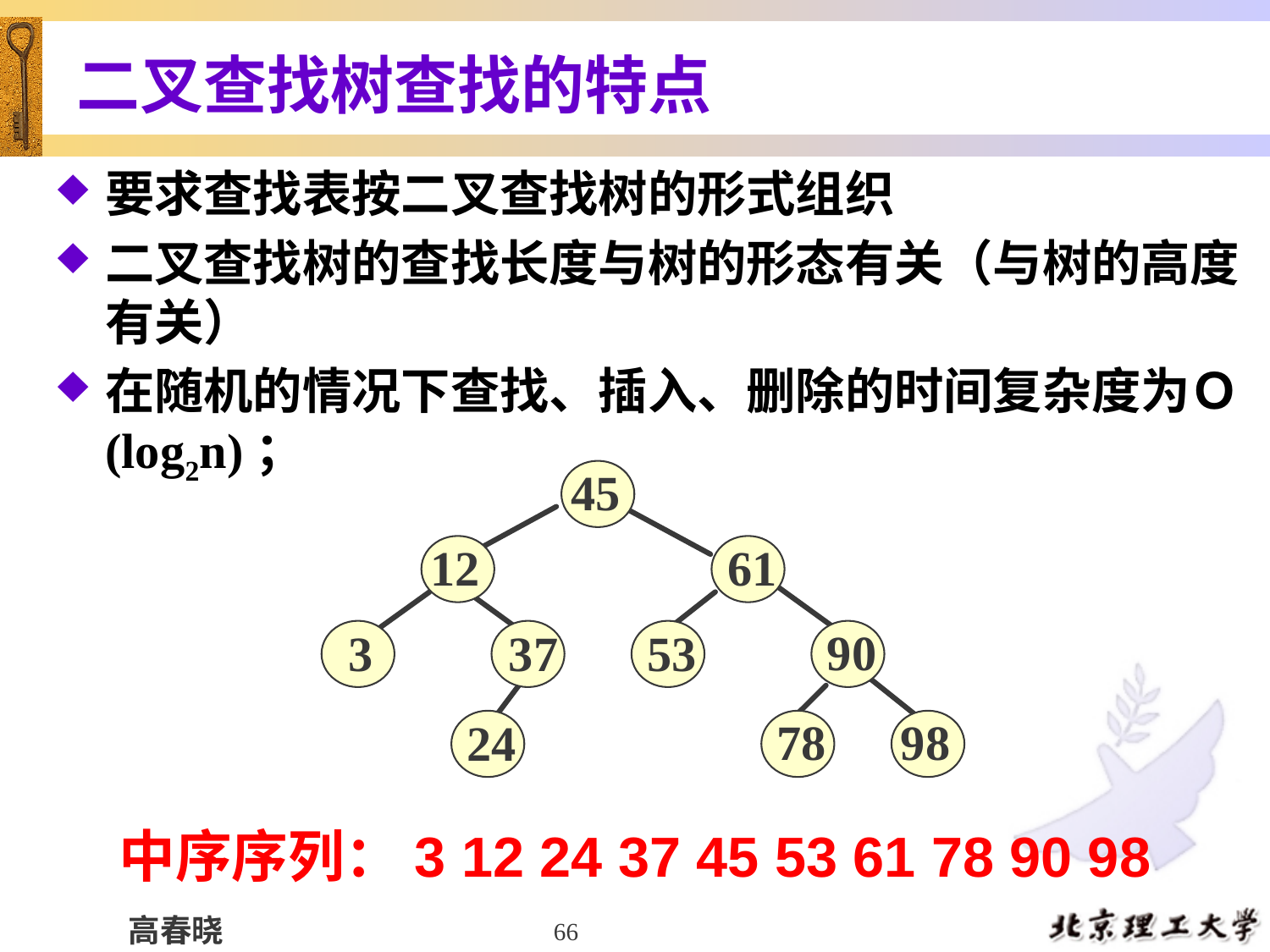

# 二叉查找树查找的特点
要求查找表按二叉查找树的形式组织
二叉查找树的查找长度与树的形态有关（与树的高度有关）
在随机的情况下查找、插入、删除的时间复杂度为Ｏ(log2n)；
 45

 12

  61

  90

   3

   37

  53

  78

 98

  24

中序序列：3 12 24 37 45 53 61 78 90 98
66